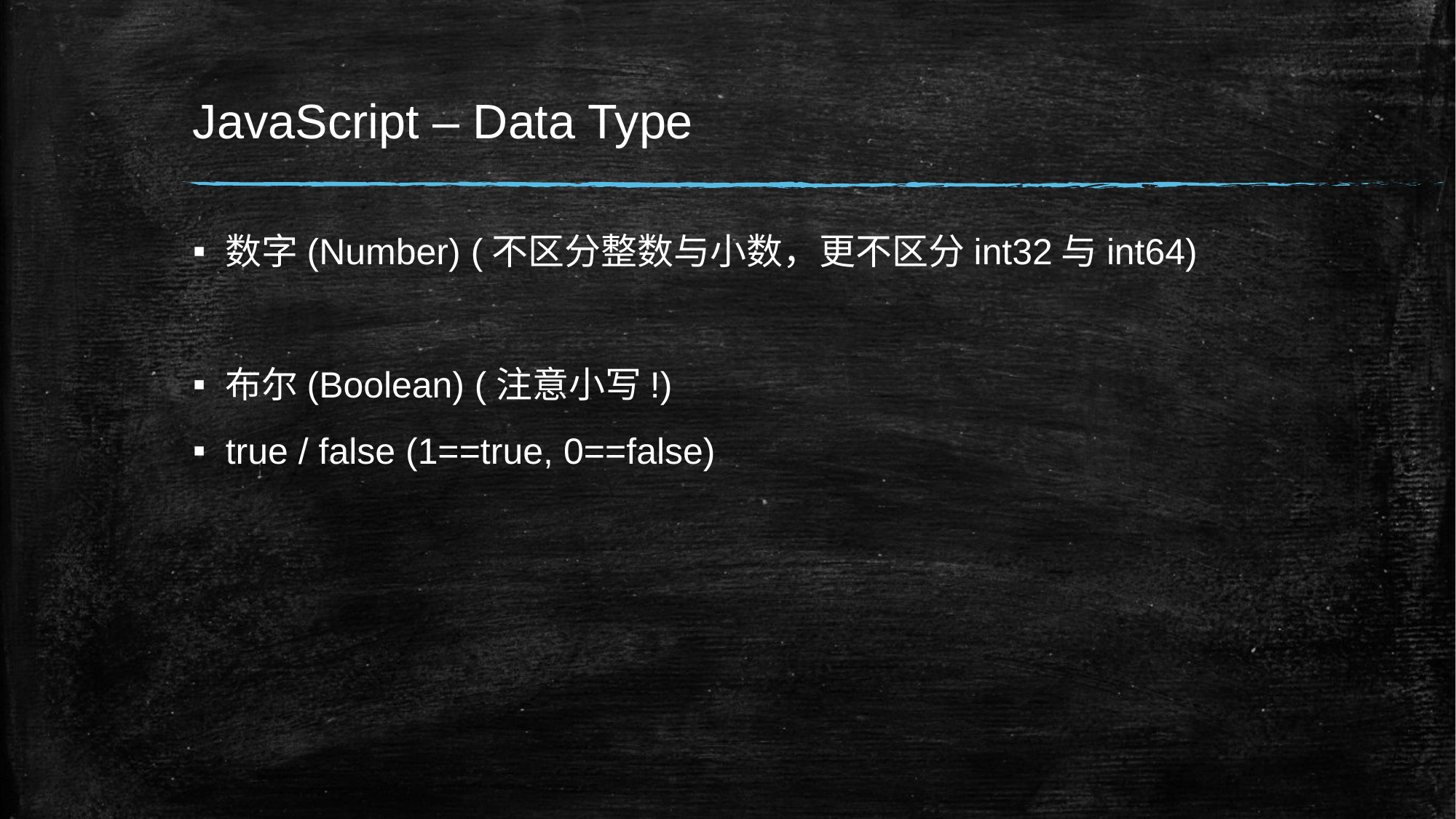

# JavaScript – Data Type
数字(Number) (不区分整数与小数，更不区分int32与int64)

布尔(Boolean) (注意小写!)
true / false (1==true, 0==false)